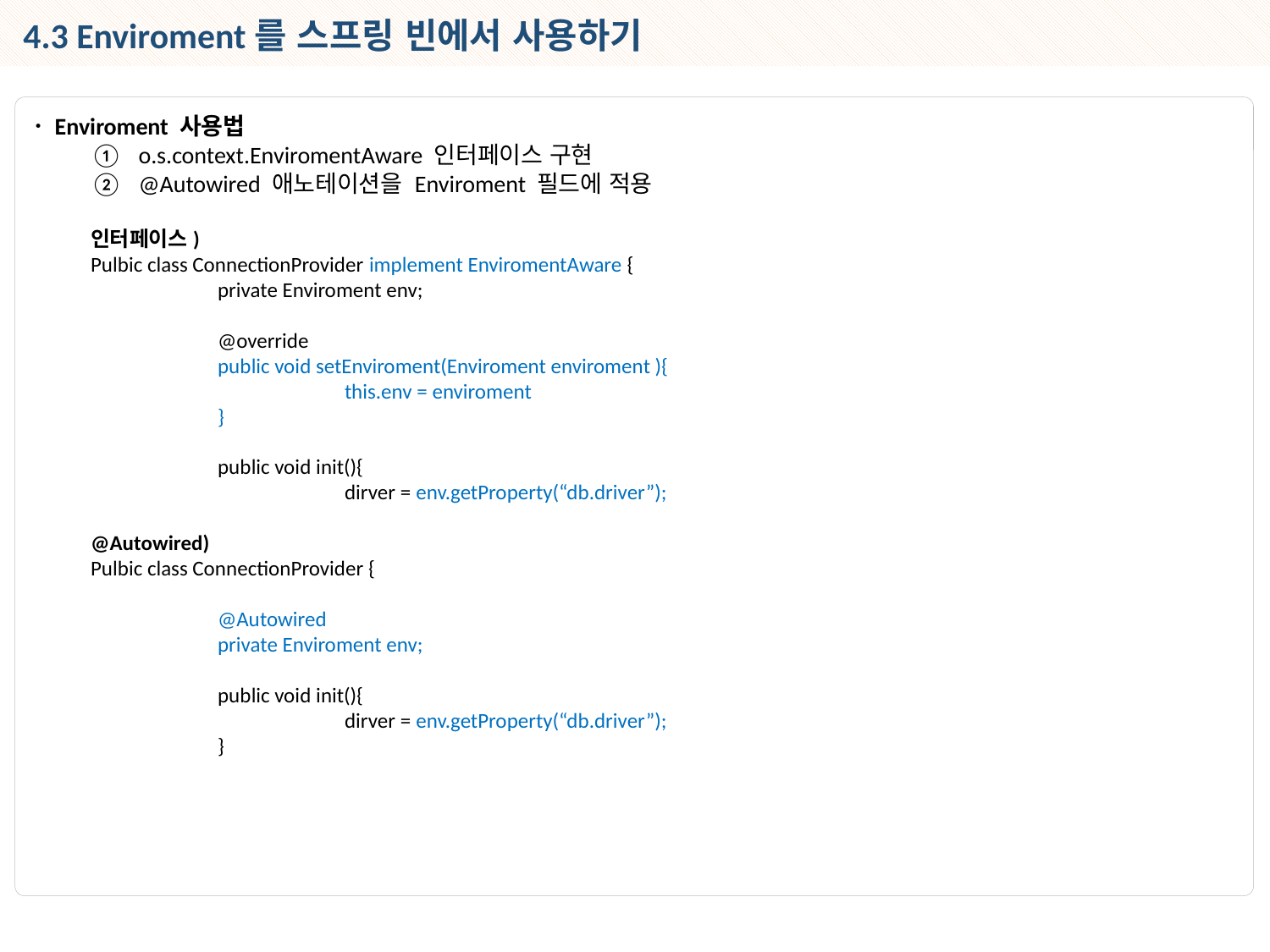

4.3 Enviroment를 스프링 빈에서 사용하기
ㆍEnviroment 사용법
o.s.context.EnviromentAware 인터페이스 구현
@Autowired 애노테이션을 Enviroment 필드에 적용
인터페이스)
Pulbic class ConnectionProvider implement EnviromentAware {
	private Enviroment env;

	@override
	public void setEnviroment(Enviroment enviroment ){
		this.env = enviroment
	}

	public void init(){
		dirver = env.getProperty(“db.driver”);

@Autowired)
Pulbic class ConnectionProvider {

	@Autowired
	private Enviroment env;

	public void init(){
		dirver = env.getProperty(“db.driver”);
	}